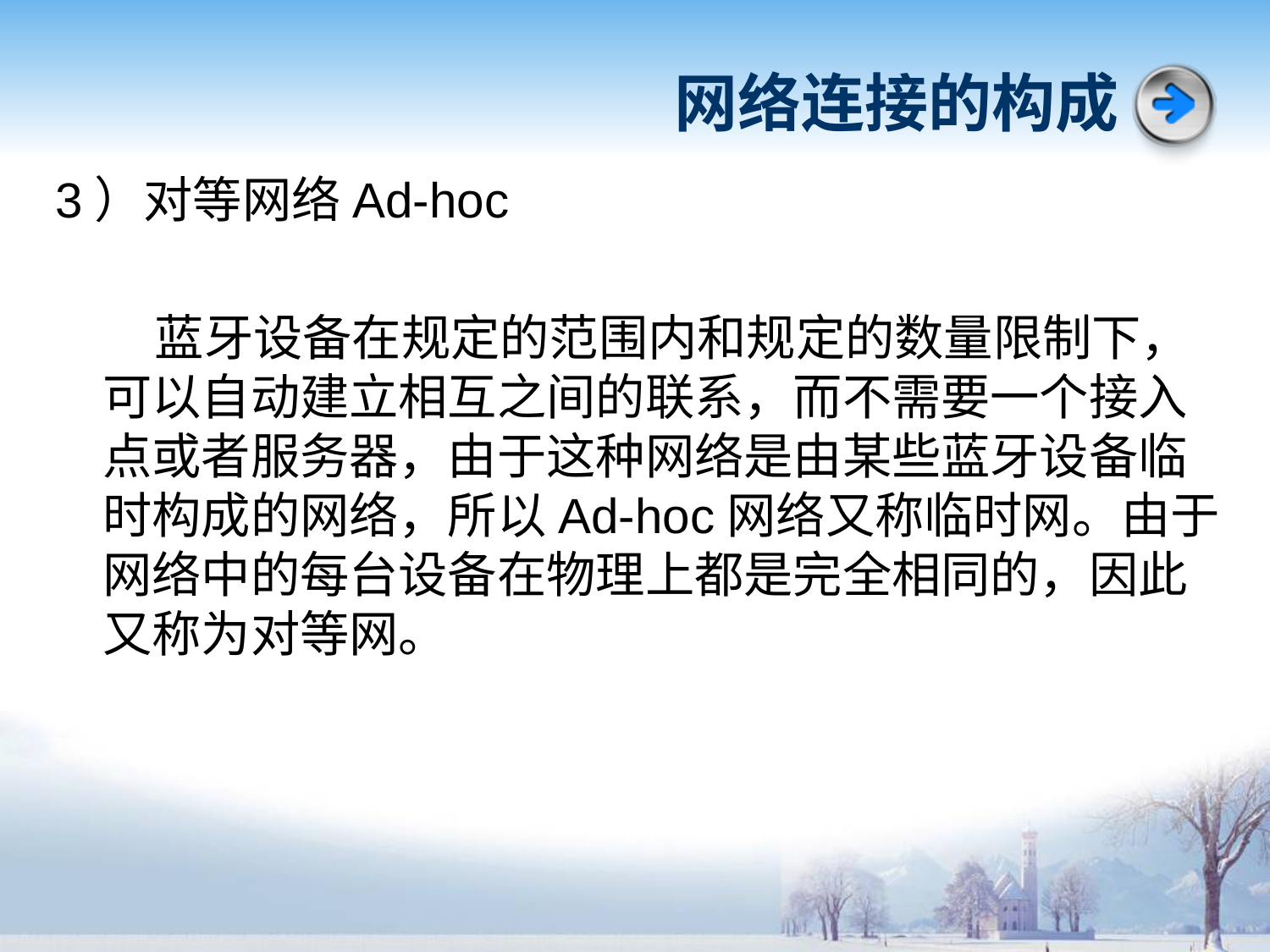

# 网络连接的构成
3）对等网络Ad-hoc

        蓝牙设备在规定的范围内和规定的数量限制下，可以自动建立相互之间的联系，而不需要一个接入点或者服务器，由于这种网络是由某些蓝牙设备临时构成的网络，所以Ad-hoc网络又称临时网。由于网络中的每台设备在物理上都是完全相同的，因此又称为对等网。